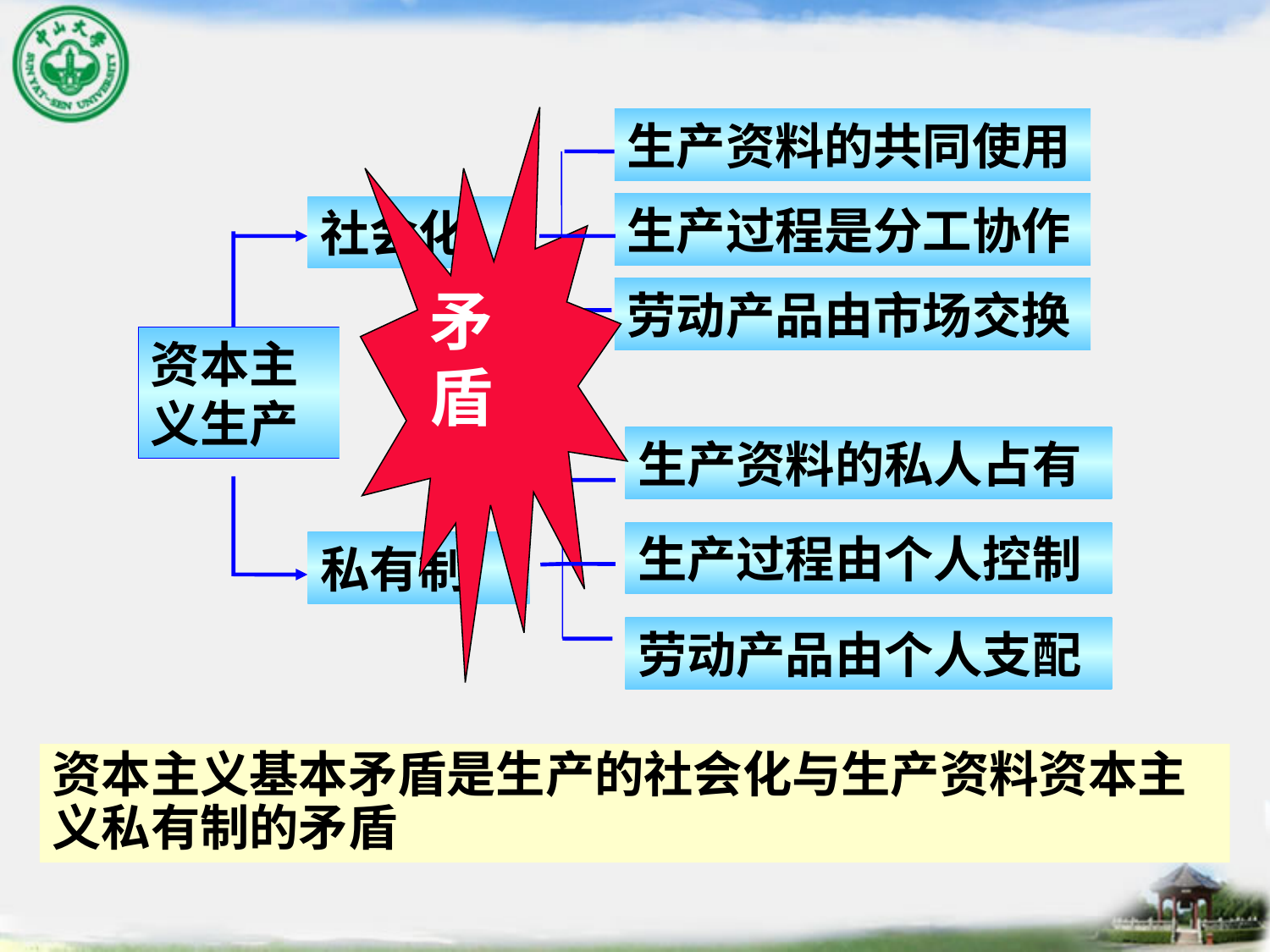

生产资料的共同使用

生产过程是分工协作
社会化
矛盾

劳动产品由市场交换

资本主义生产
生产资料的私人占有

生产过程由个人控制
私有制

劳动产品由个人支配

资本主义基本矛盾是生产的社会化与生产资料资本主义私有制的矛盾